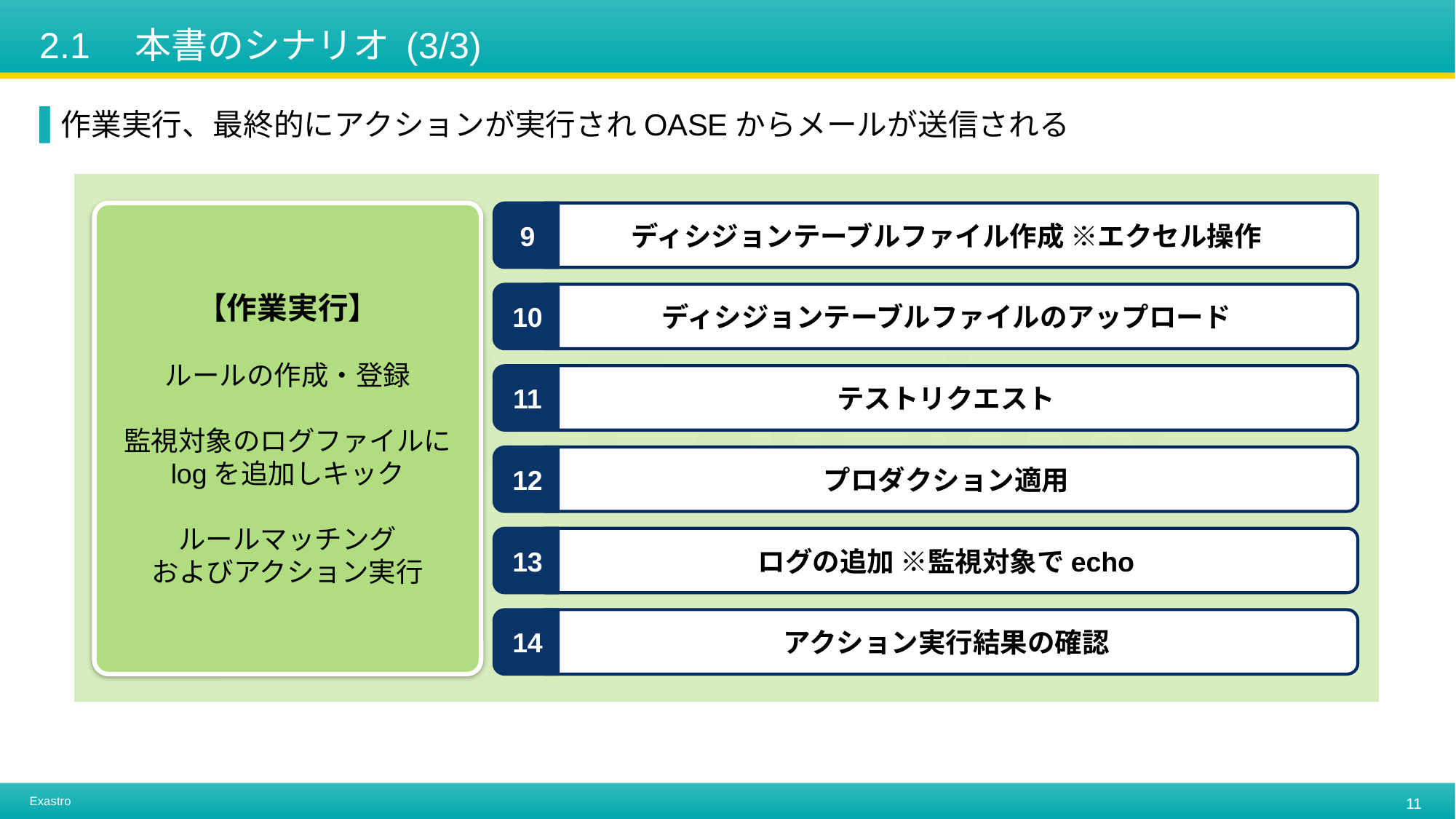

# 2.1　本書のシナリオ (3/3)
作業実行、最終的にアクションが実行されOASEからメールが送信される

【作業実行】

ルールの作成・登録

監視対象のログファイルに
logを追加しキック

ルールマッチング
およびアクション実行
ディシジョンテーブルファイル作成 ※エクセル操作
9
ディシジョンテーブルファイルのアップロード
10
テストリクエスト
11
プロダクション適用
12
ログの追加 ※監視対象でecho
13
アクション実行結果の確認
14